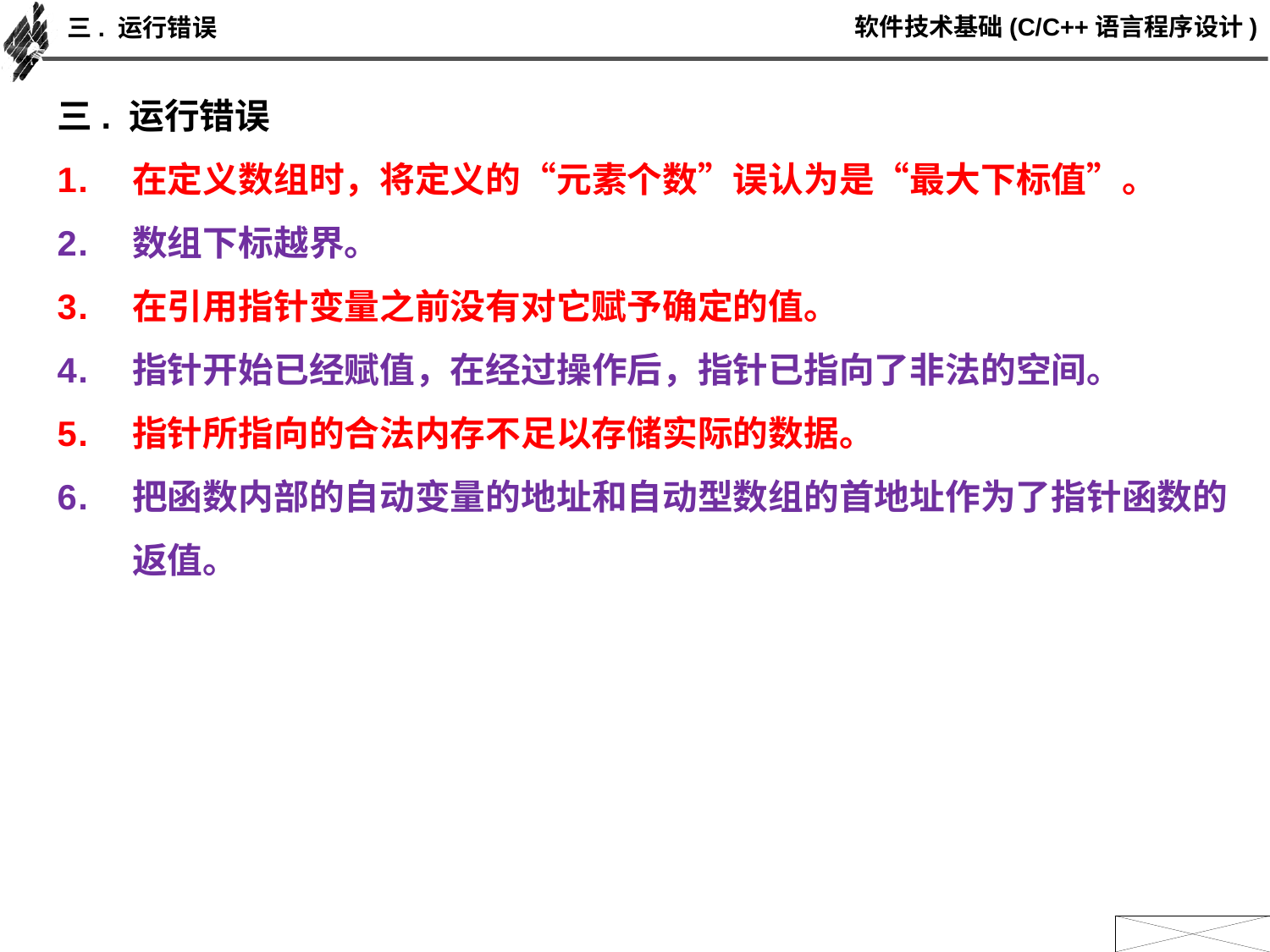

三. 运行错误
三. 运行错误
在定义数组时，将定义的“元素个数”误认为是“最大下标值”。
数组下标越界。
在引用指针变量之前没有对它赋予确定的值。
指针开始已经赋值，在经过操作后，指针已指向了非法的空间。
指针所指向的合法内存不足以存储实际的数据。
把函数内部的自动变量的地址和自动型数组的首地址作为了指针函数的返值。